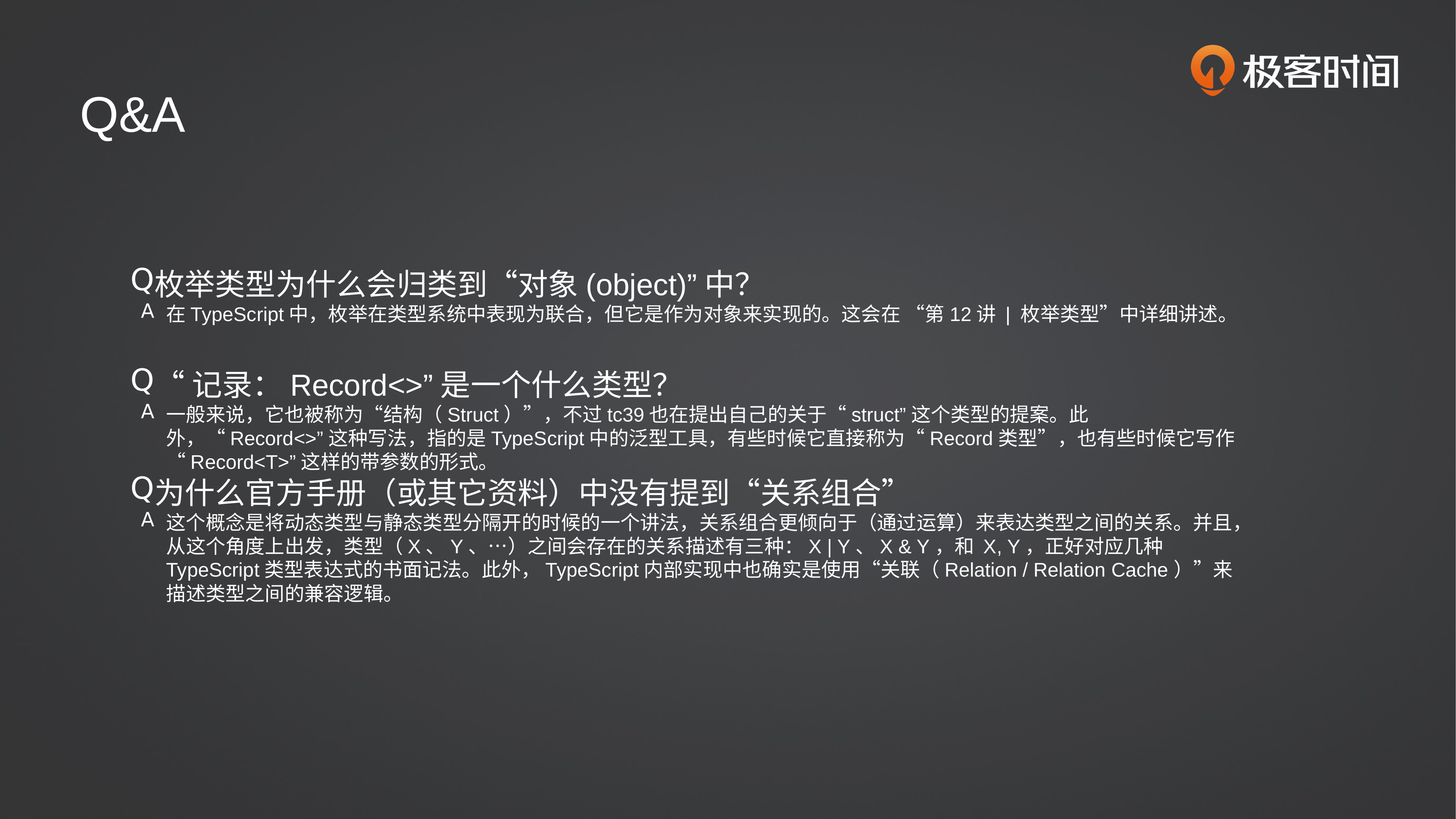

Q&A
枚举类型为什么会归类到“对象(object)”中？
在TypeScript中，枚举在类型系统中表现为联合，但它是作为对象来实现的。这会在 “第12讲 | 枚举类型”中详细讲述。
“记录：Record<>”是一个什么类型？
一般来说，它也被称为“结构（Struct）”，不过tc39也在提出自己的关于“struct”这个类型的提案。此外，“Record<>”这种写法，指的是TypeScript中的泛型工具，有些时候它直接称为“Record类型”，也有些时候它写作“Record<T>”这样的带参数的形式。
为什么官方手册（或其它资料）中没有提到“关系组合”
这个概念是将动态类型与静态类型分隔开的时候的一个讲法，关系组合更倾向于（通过运算）来表达类型之间的关系。并且，从这个角度上出发，类型（X、Y、…）之间会存在的关系描述有三种：X | Y、X & Y，和 X, Y，正好对应几种TypeScript类型表达式的书面记法。此外，TypeScript内部实现中也确实是使用“关联（Relation / Relation Cache）”来描述类型之间的兼容逻辑。